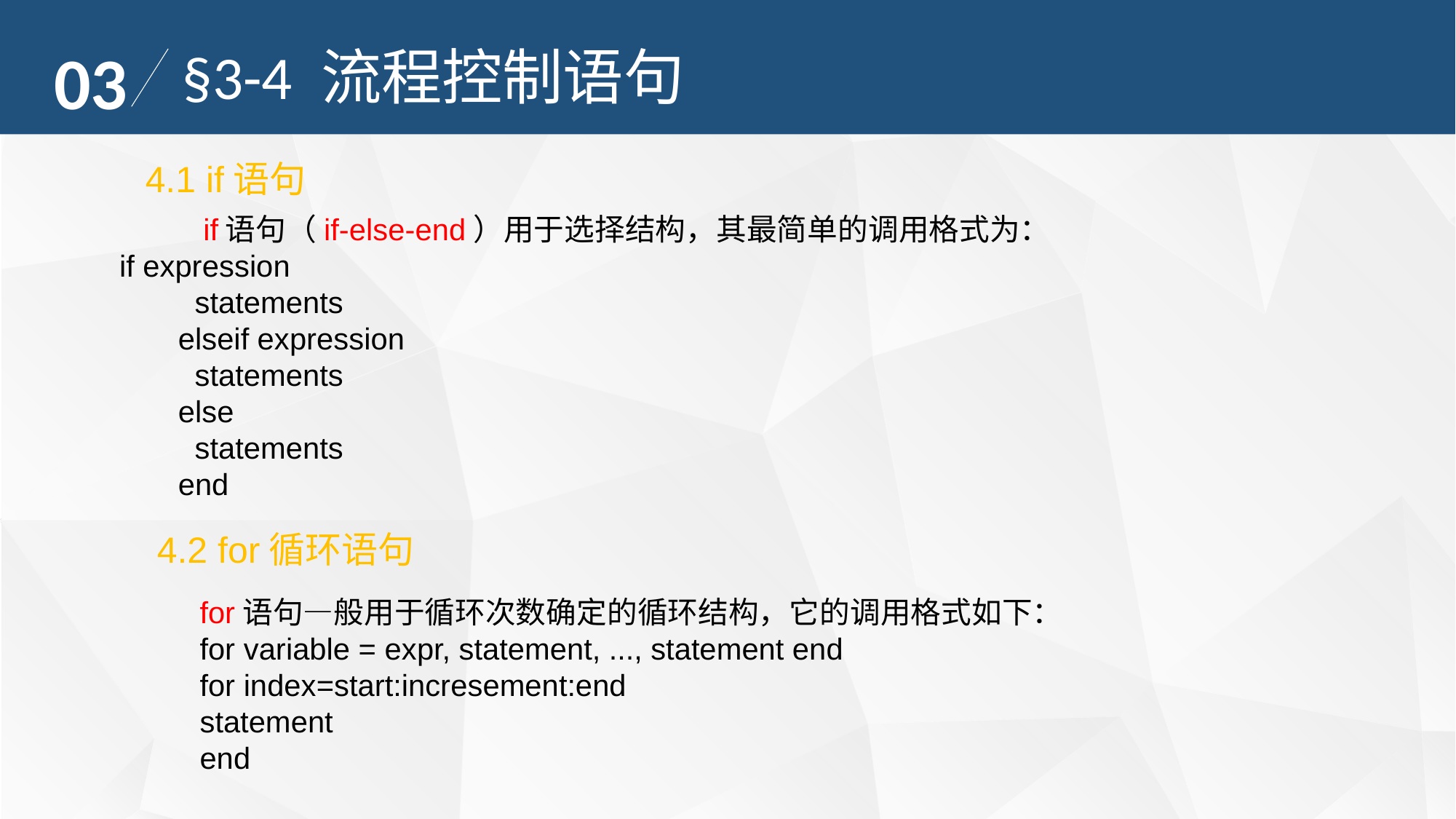

03
§3-4 流程控制语句
4.1 if语句
          if语句（if-else-end）用于选择结构，其最简单的调用格式为：
if expression
         statements
       elseif expression
         statements
       else
         statements
       end
4.2 for循环语句
for语句—般用于循环次数确定的循环结构，它的调用格式如下：
for variable = expr, statement, ..., statement end
for index=start:incresement:end
statement
end